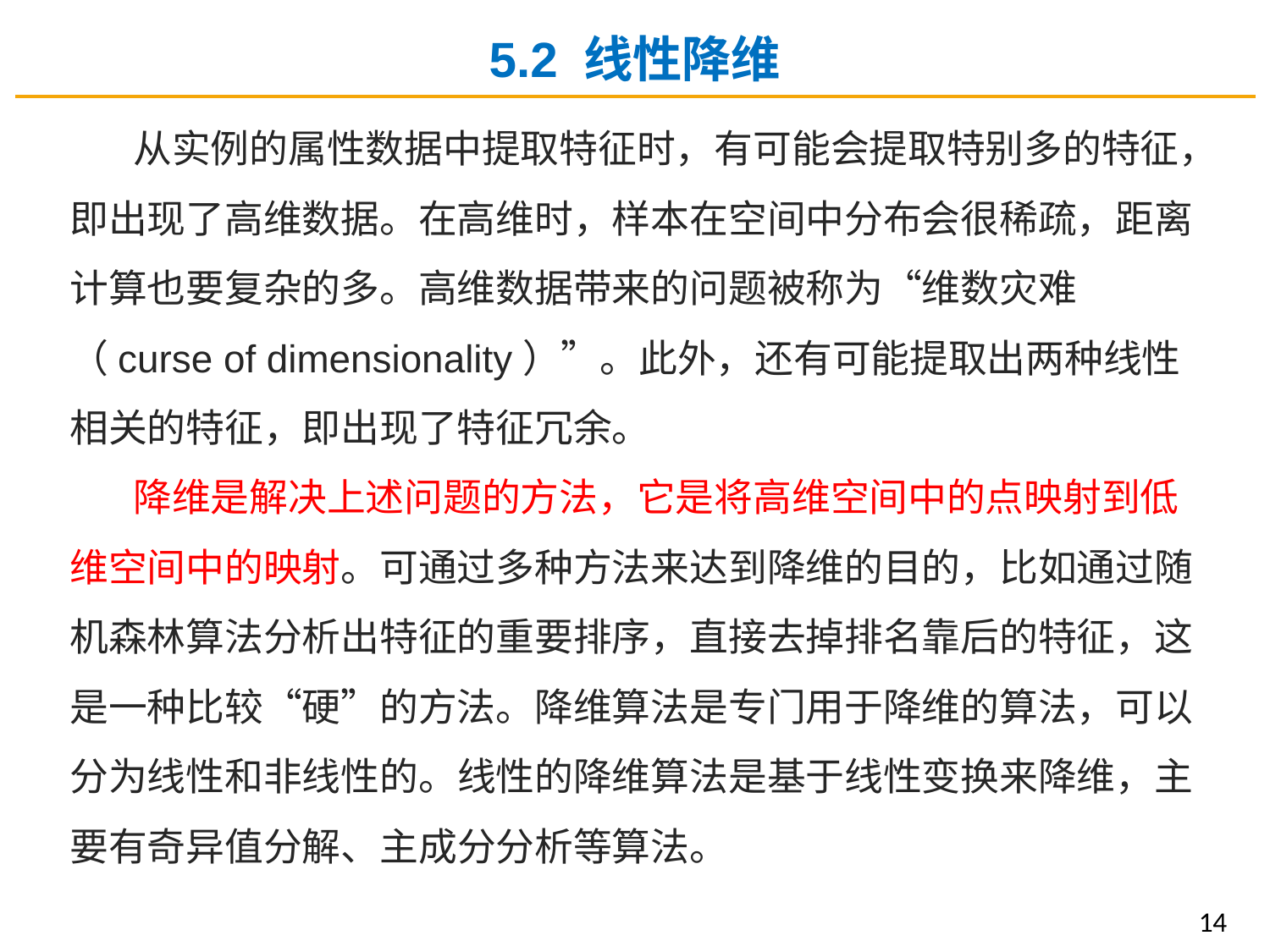

5.2 线性降维
从实例的属性数据中提取特征时，有可能会提取特别多的特征，即出现了高维数据。在高维时，样本在空间中分布会很稀疏，距离计算也要复杂的多。高维数据带来的问题被称为“维数灾难（curse of dimensionality）”。此外，还有可能提取出两种线性相关的特征，即出现了特征冗余。
降维是解决上述问题的方法，它是将高维空间中的点映射到低维空间中的映射。可通过多种方法来达到降维的目的，比如通过随机森林算法分析出特征的重要排序，直接去掉排名靠后的特征，这是一种比较“硬”的方法。降维算法是专门用于降维的算法，可以分为线性和非线性的。线性的降维算法是基于线性变换来降维，主要有奇异值分解、主成分分析等算法。
14